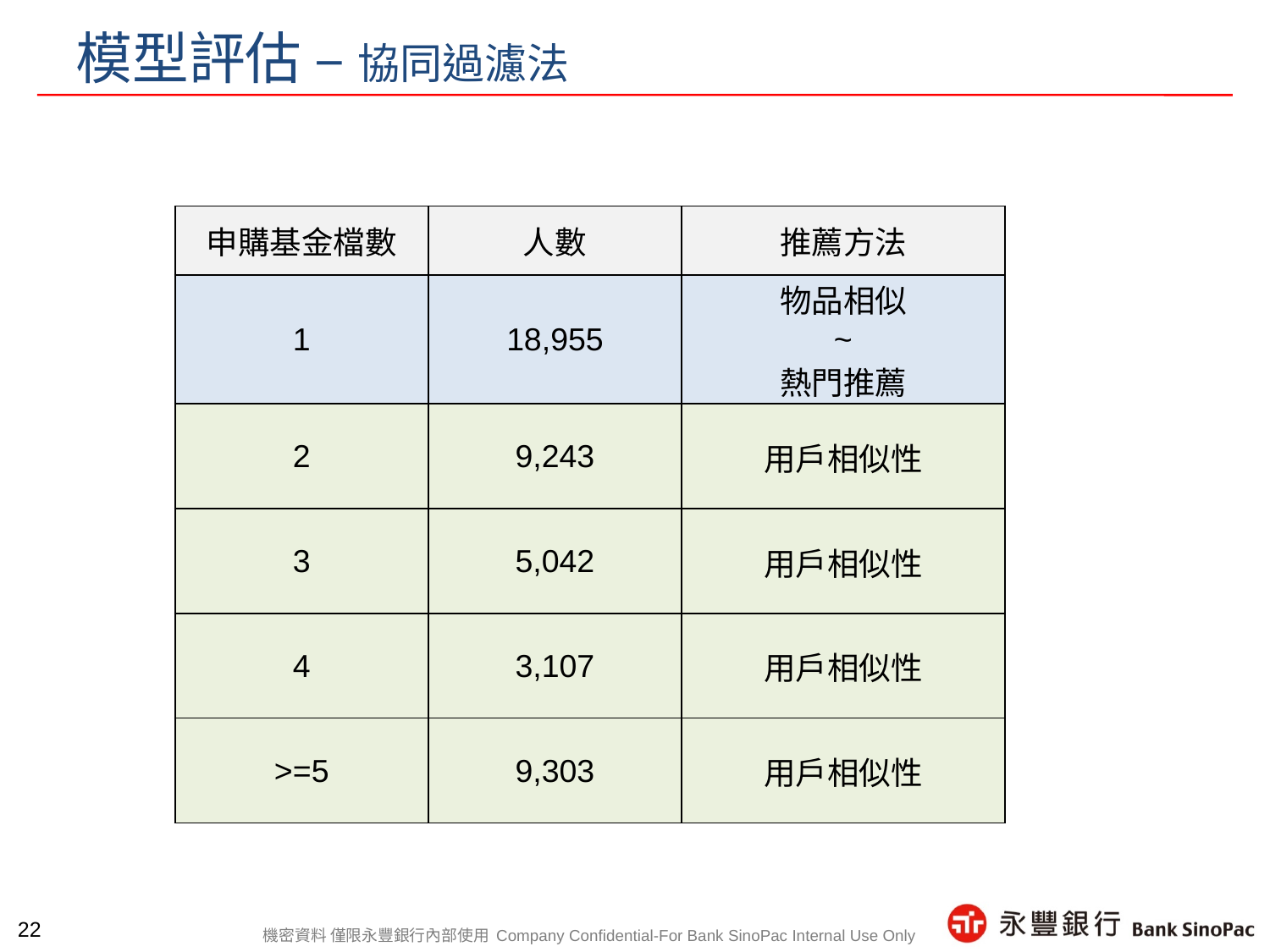

# 模型評估 – 協同過濾法
| 申購基金檔數 | 人數 | 推薦方法 |
| --- | --- | --- |
| 1 | 18,955 | 物品相似 ~ 熱門推薦 |
| 2 | 9,243 | 用戶相似性 |
| 3 | 5,042 | 用戶相似性 |
| 4 | 3,107 | 用戶相似性 |
| >=5 | 9,303 | 用戶相似性 |